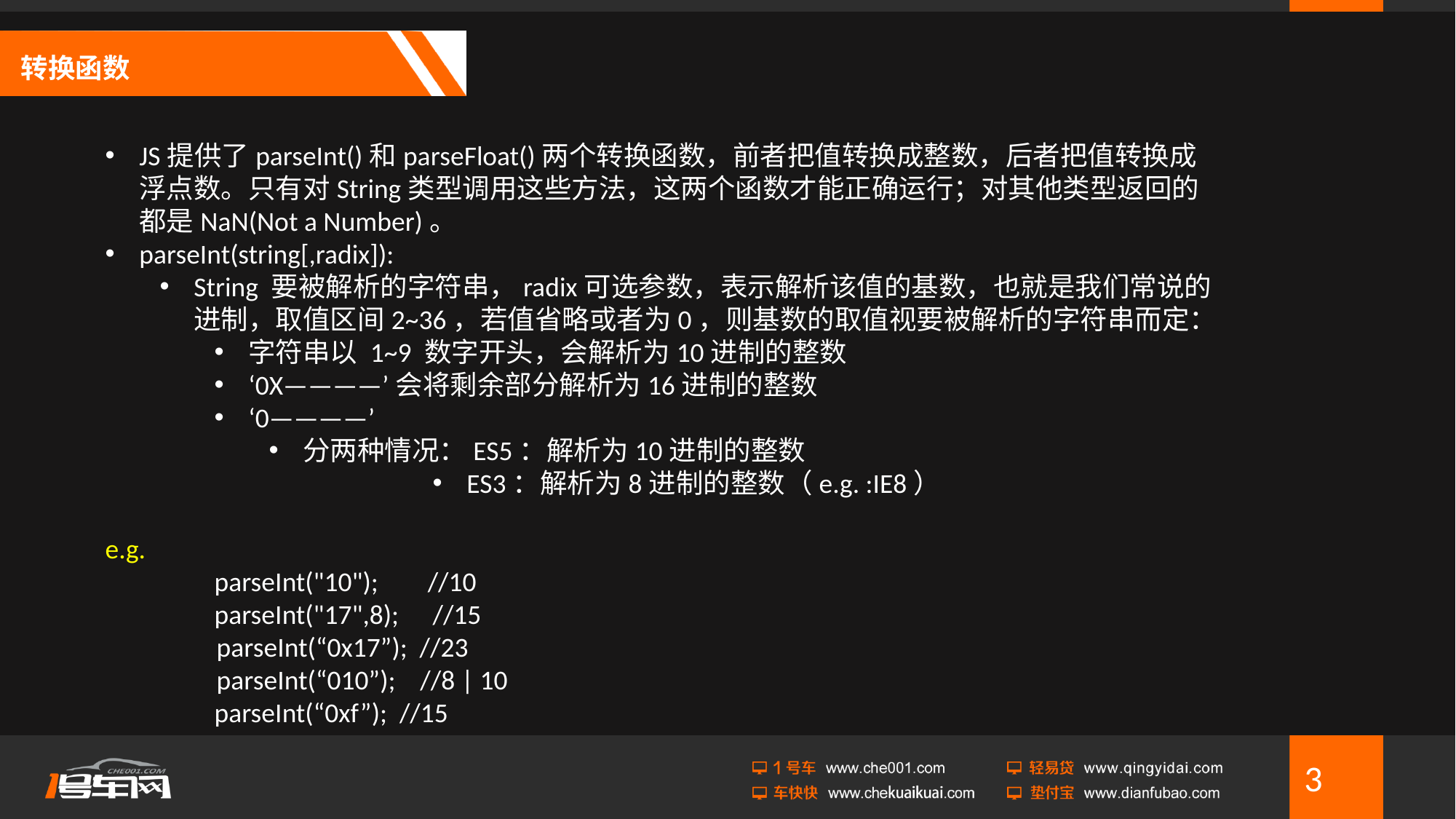

# 转换函数
JS提供了parseInt()和parseFloat()两个转换函数，前者把值转换成整数，后者把值转换成浮点数。只有对String类型调用这些方法，这两个函数才能正确运行；对其他类型返回的都是NaN(Not a Number)。
parseInt(string[,radix]):
String 要被解析的字符串，radix可选参数，表示解析该值的基数，也就是我们常说的进制，取值区间2~36，若值省略或者为0，则基数的取值视要被解析的字符串而定：
字符串以 1~9 数字开头，会解析为10进制的整数
‘0X————’会将剩余部分解析为16进制的整数
‘0————’
分两种情况：ES5：解析为10进制的整数
ES3：解析为8进制的整数（e.g. :IE8）

e.g.
	parseInt("10");        //10
	parseInt("17",8);	//15
                  parseInt(“0x17”);  //23
                  parseInt(“010”);    //8 | 10
	parseInt(“0xf”);  //15

3